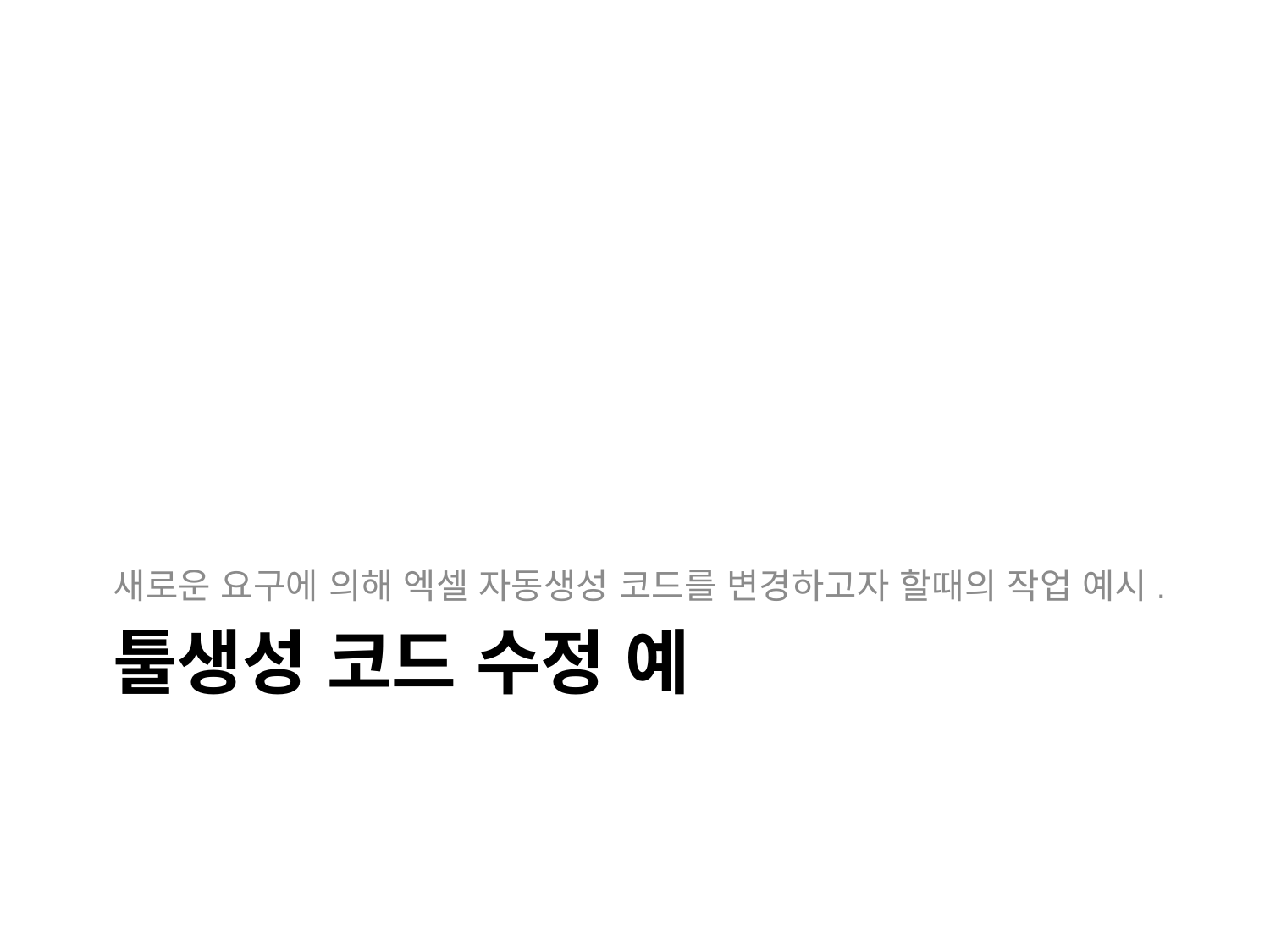

새로운 요구에 의해 엑셀 자동생성 코드를 변경하고자 할때의 작업 예시.
# 툴생성 코드 수정 예